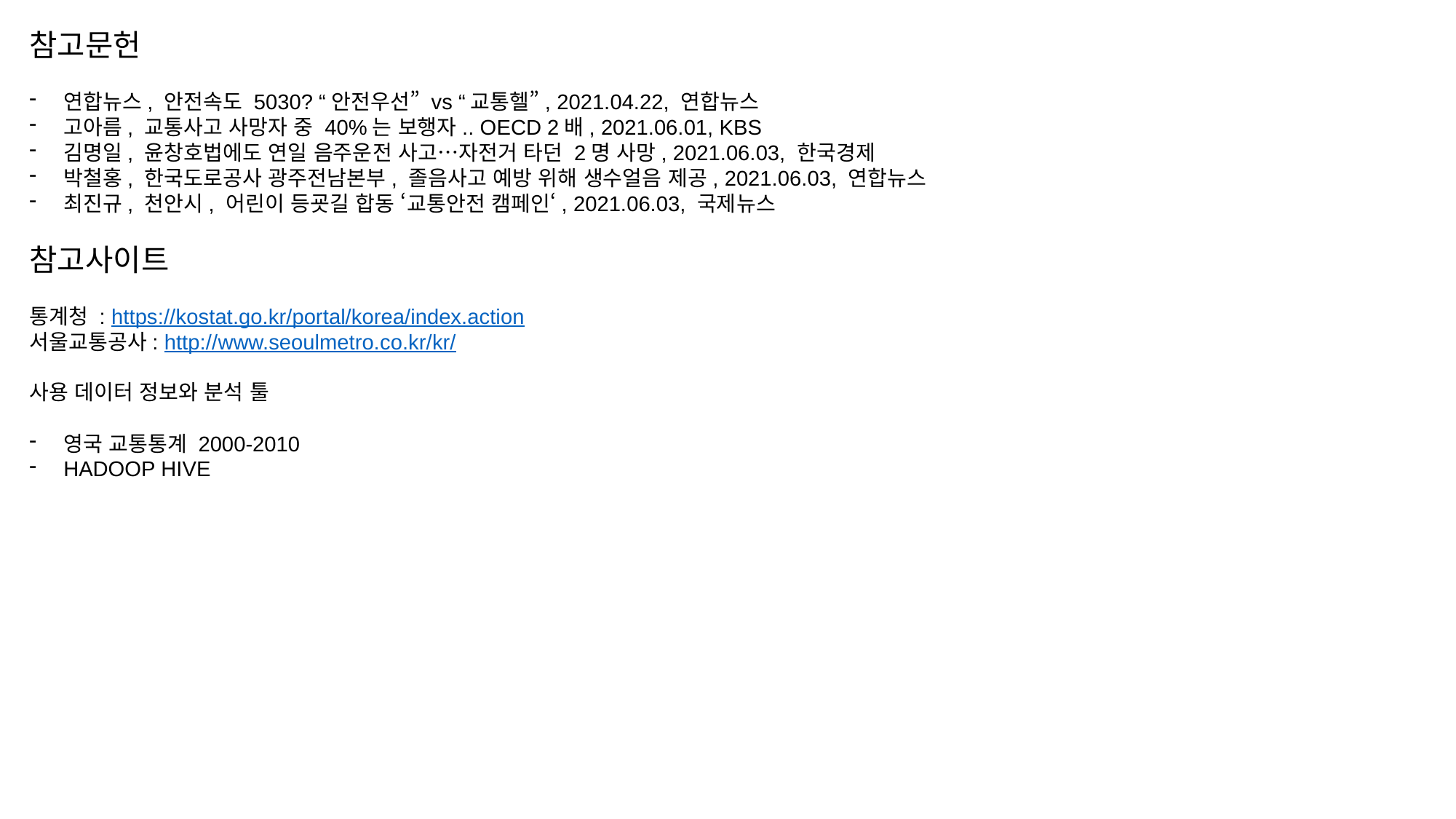

참고문헌

연합뉴스, 안전속도 5030? “안전우선” vs “교통헬”, 2021.04.22, 연합뉴스
고아름, 교통사고 사망자 중 40%는 보행자.. OECD 2배, 2021.06.01, KBS
김명일, 윤창호법에도 연일 음주운전 사고…자전거 타던 2명 사망, 2021.06.03, 한국경제
박철홍, 한국도로공사 광주전남본부, 졸음사고 예방 위해 생수얼음 제공, 2021.06.03, 연합뉴스
최진규, 천안시, 어린이 등굣길 합동 ‘교통안전 캠페인‘, 2021.06.03, 국제뉴스

참고사이트

통계청 : https://kostat.go.kr/portal/korea/index.action
서울교통공사: http://www.seoulmetro.co.kr/kr/

사용 데이터 정보와 분석 툴

영국 교통통계 2000-2010
HADOOP HIVE